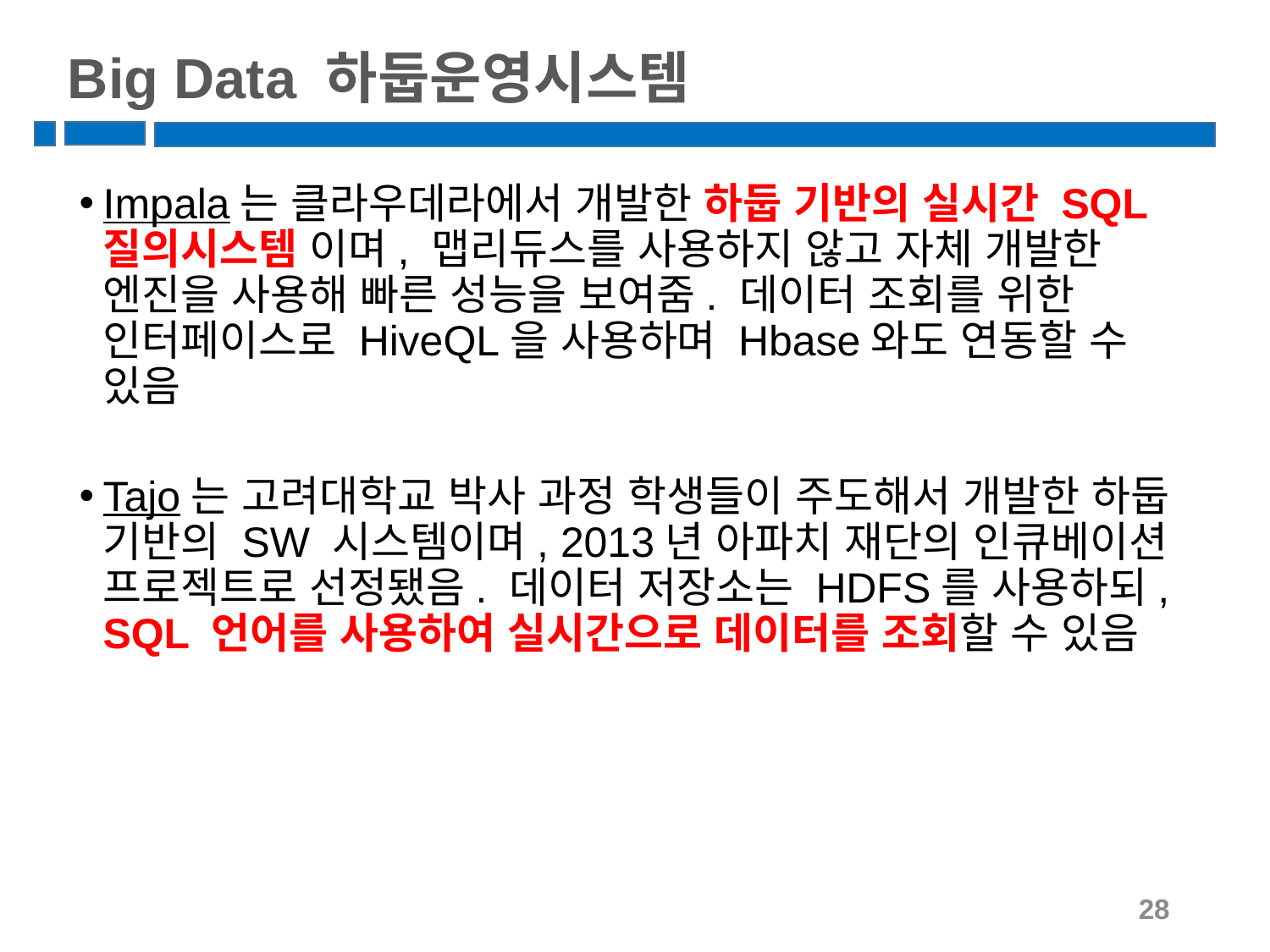

# Big Data 하둡운영시스템

Impala는 클라우데라에서 개발한 하둡 기반의 실시간 SQL 질의시스템 이며, 맵리듀스를 사용하지 않고 자체 개발한 엔진을 사용해 빠른 성능을 보여줌. 데이터 조회를 위한 인터페이스로 HiveQL을 사용하며 Hbase와도 연동할 수 있음
Tajo는 고려대학교 박사 과정 학생들이 주도해서 개발한 하둡 기반의 SW 시스템이며, 2013년 아파치 재단의 인큐베이션 프로젝트로 선정됐음. 데이터 저장소는 HDFS를 사용하되, SQL 언어를 사용하여 실시간으로 데이터를 조회할 수 있음
28